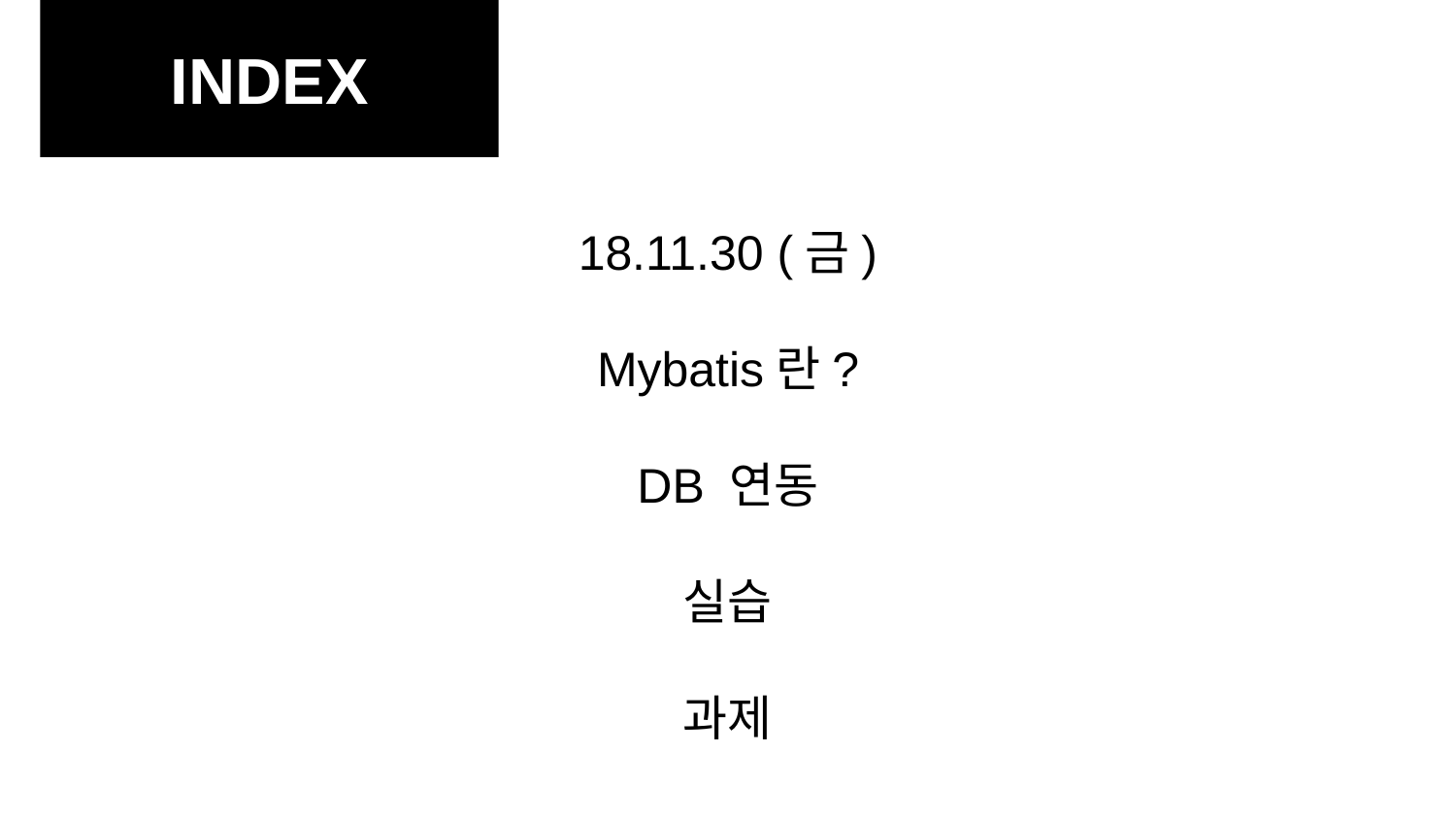

INDEX
18.11.30 (금)

Mybatis란?

DB 연동

실습

과제